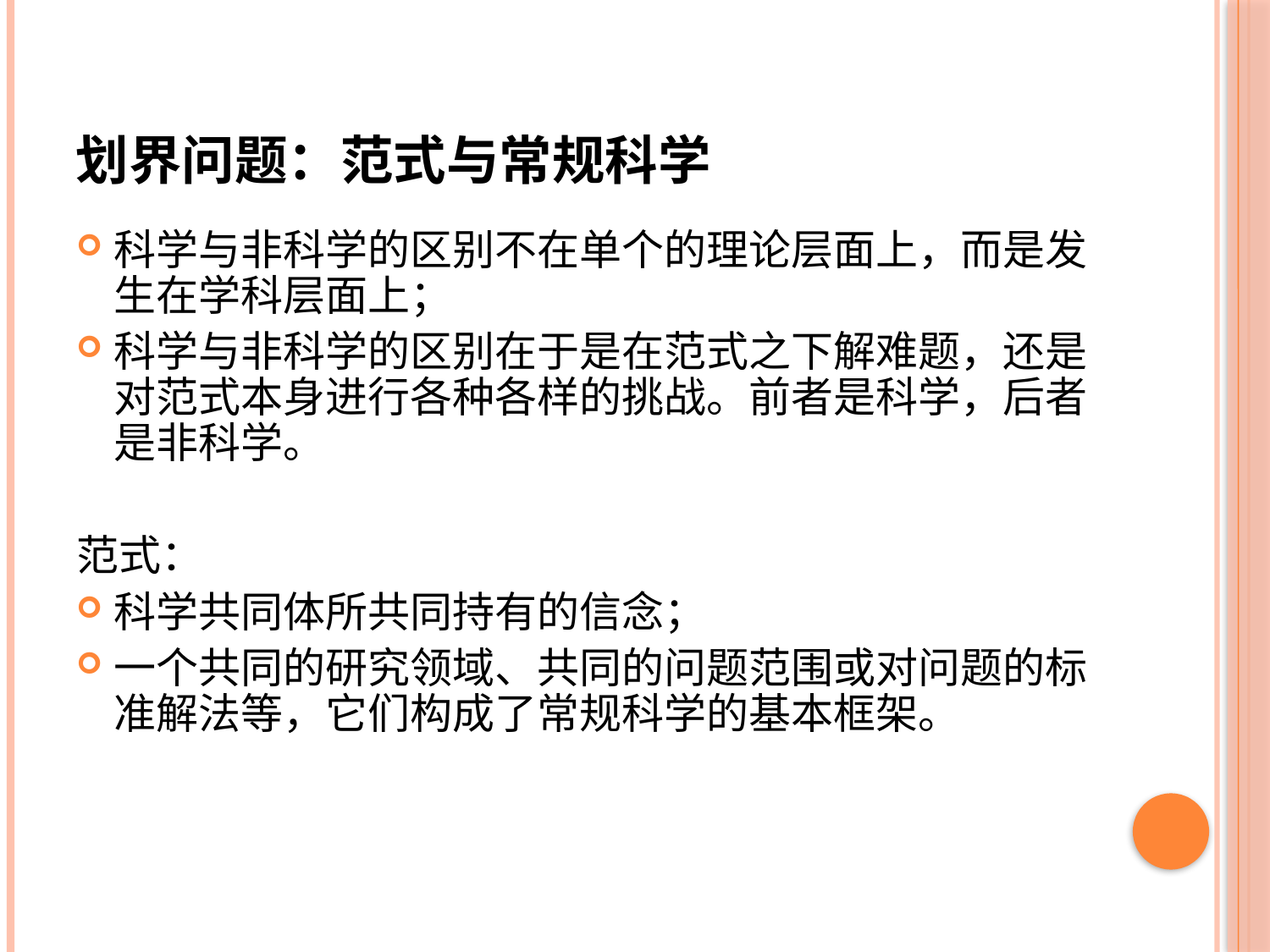

# 划界问题：范式与常规科学
科学与非科学的区别不在单个的理论层面上，而是发生在学科层面上；
科学与非科学的区别在于是在范式之下解难题，还是对范式本身进行各种各样的挑战。前者是科学，后者是非科学。

范式：
科学共同体所共同持有的信念；
一个共同的研究领域、共同的问题范围或对问题的标准解法等，它们构成了常规科学的基本框架。